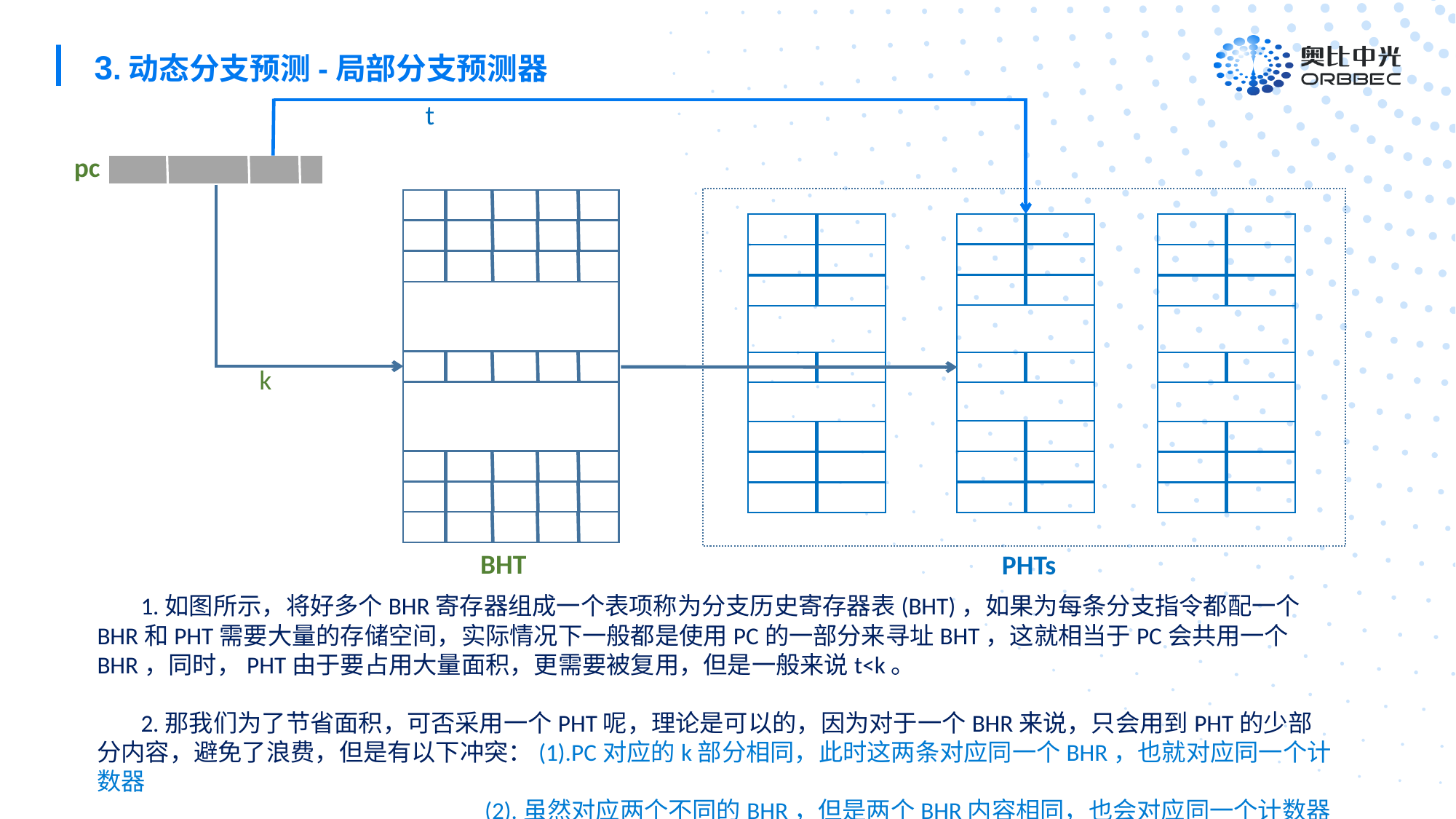

3.动态分支预测-局部分支预测器
t
pc

k

BHT
PHTs
      1.如图所示，将好多个BHR寄存器组成一个表项称为分支历史寄存器表(BHT)，如果为每条分支指令都配一个BHR和PHT需要大量的存储空间，实际情况下一般都是使用PC的一部分来寻址BHT，这就相当于PC会共用一个BHR，同时，PHT由于要占用大量面积，更需要被复用，但是一般来说t<k。

        2.那我们为了节省面积，可否采用一个PHT呢，理论是可以的，因为对于一个BHR来说，只会用到PHT的少部分内容，避免了浪费，但是有以下冲突：(1).PC对应的k部分相同，此时这两条对应同一个BHR，也就对应同一个计数器
                                                                       (2).虽然对应两个不同的BHR，但是两个BHR内容相同，也会对应同一个计数器
22